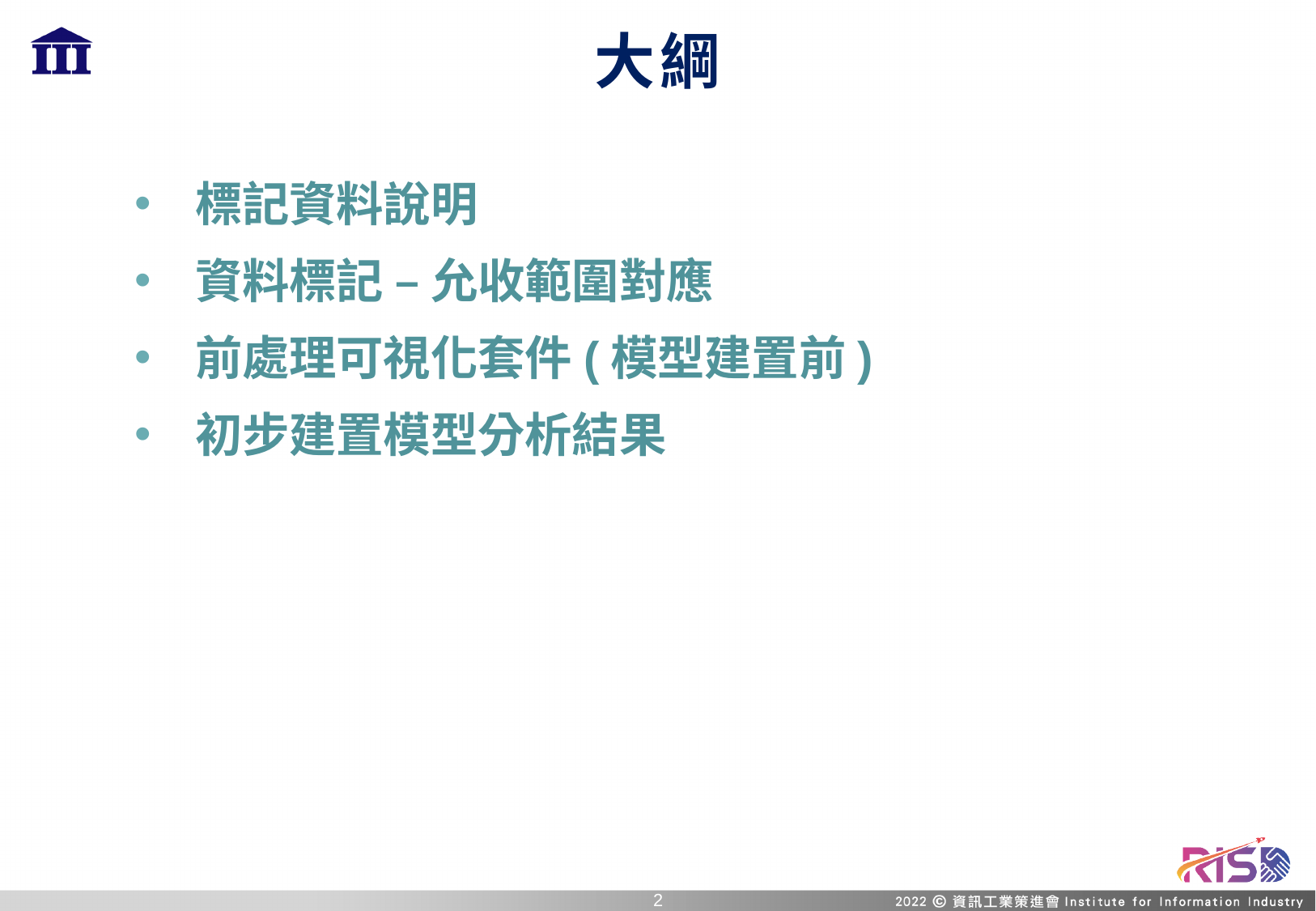

大綱
標記資料說明
資料標記 – 允收範圍對應
前處理可視化套件(模型建置前)
初步建置模型分析結果
2